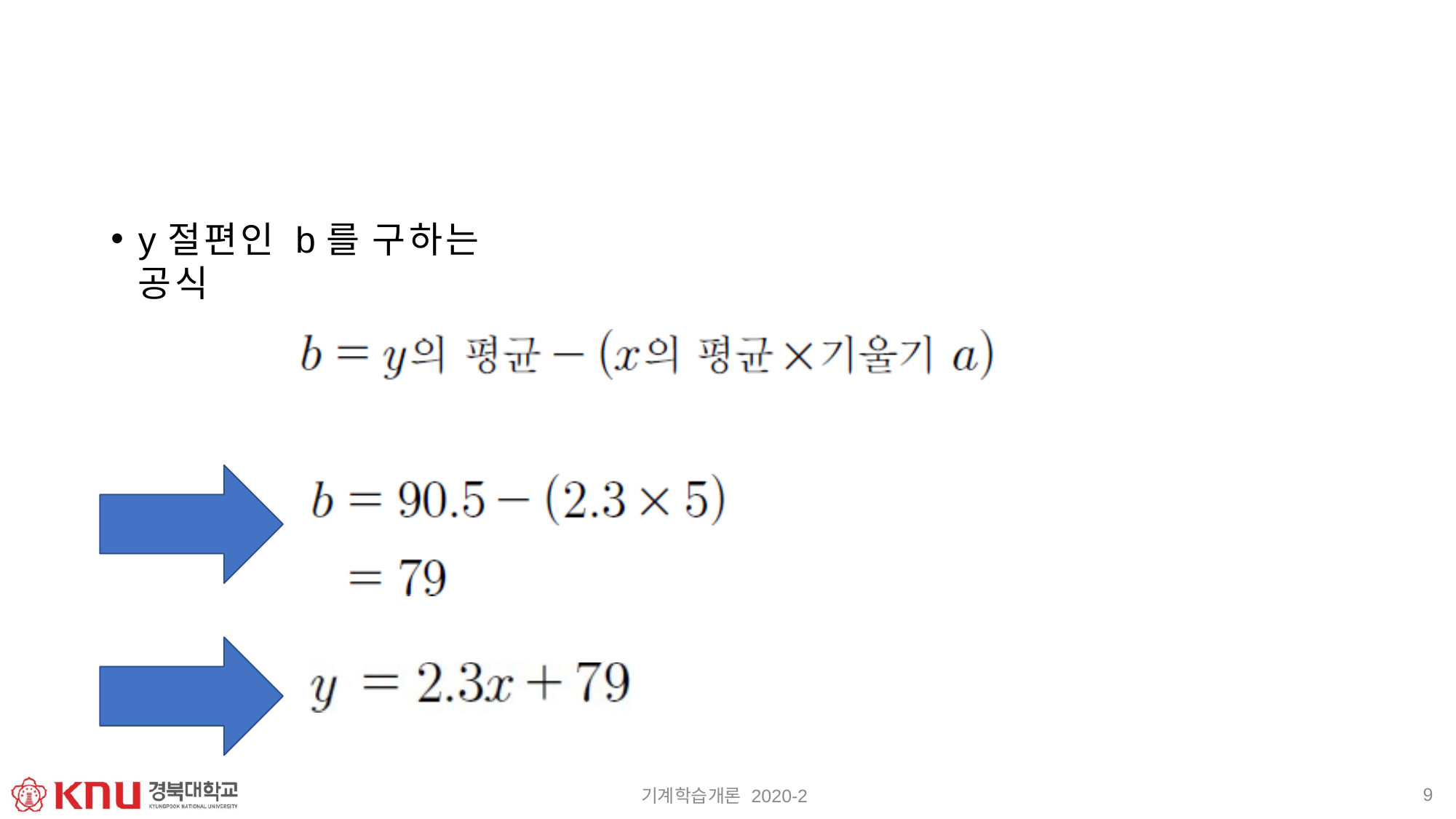

y절편인 b를 구하는 공식

9
기계학습개론 2020-2